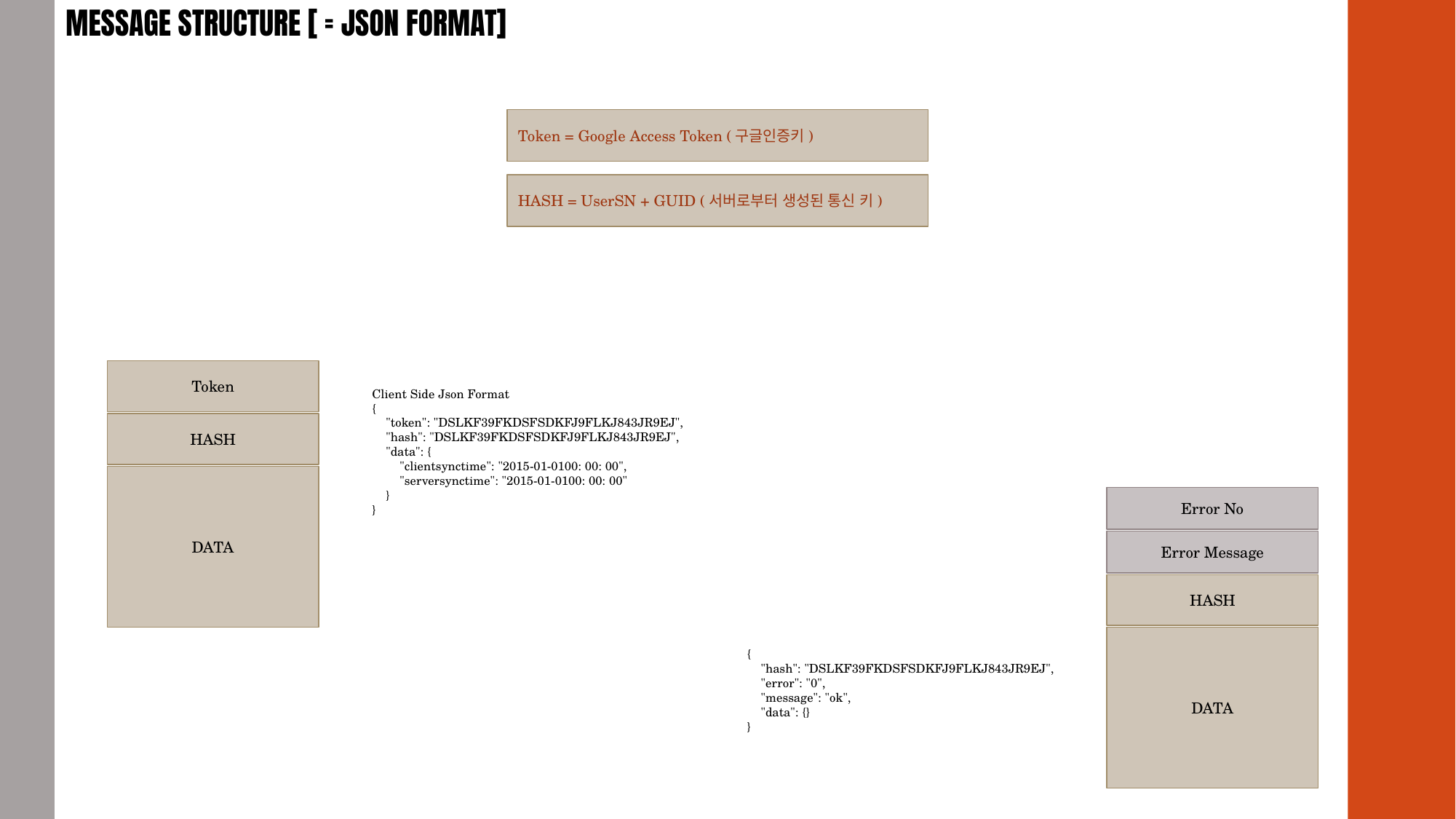

MESSAGE STRUCTURE [ = JSON FORMAT]
Token = Google Access Token (구글인증키)
HASH = UserSN + GUID (서버로부터 생성된 통신 키)
Token
Client Side Json Format
{
    "token": "DSLKF39FKDSFSDKFJ9FLKJ843JR9EJ",
    "hash": "DSLKF39FKDSFSDKFJ9FLKJ843JR9EJ",
    "data": {
        "clientsynctime": "2015-01-0100: 00: 00",
        "serversynctime": "2015-01-0100: 00: 00"
    }
}
HASH
DATA
Error No
Error Message
HASH
DATA
{
    "hash": "DSLKF39FKDSFSDKFJ9FLKJ843JR9EJ",
    "error": "0",
    "message": "ok",
    "data": {}
}